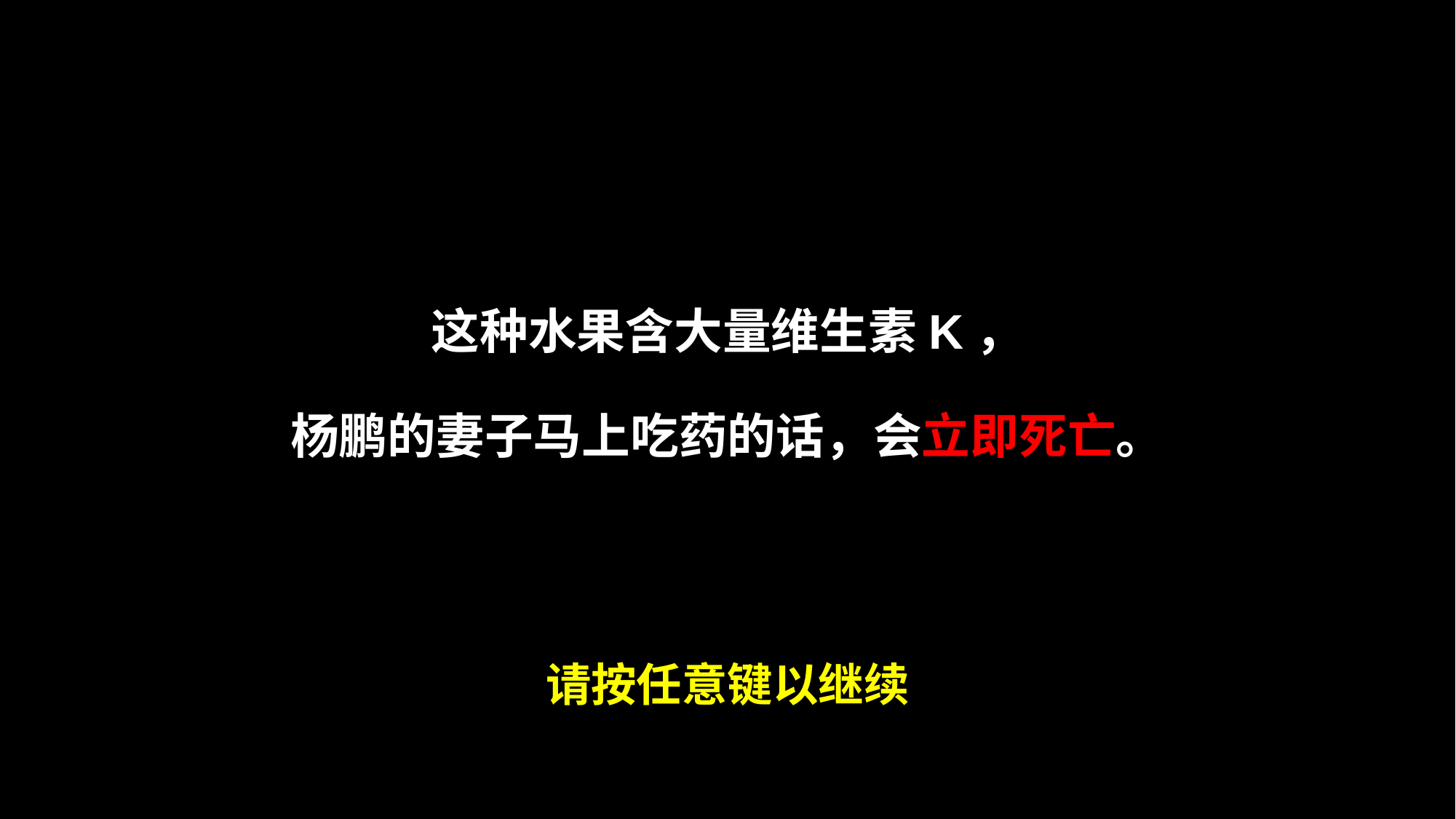

# 这种水果含大量维生素K， 杨鹏的妻子马上吃药的话，会立即死亡。
请按任意键以继续